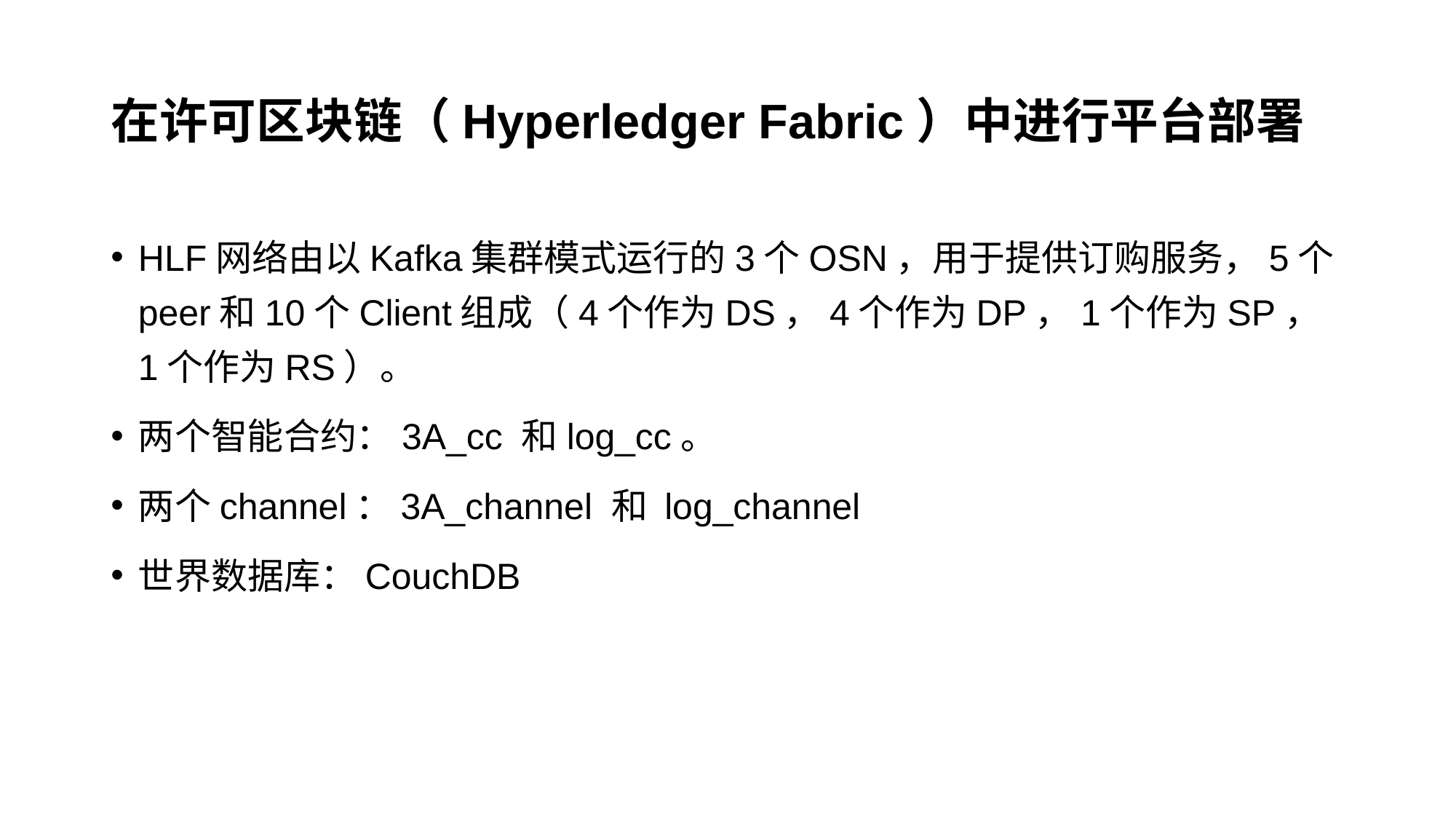

# 在许可区块链（Hyperledger Fabric）中进行平台部署
HLF网络由以Kafka集群模式运行的3个OSN，用于提供订购服务，5个peer和10个Client组成（4个作为DS，4个作为DP，1个作为SP，1个作为RS）。
两个智能合约：3A_cc 和log_cc。
两个channel：3A_channel 和 log_channel
世界数据库：CouchDB